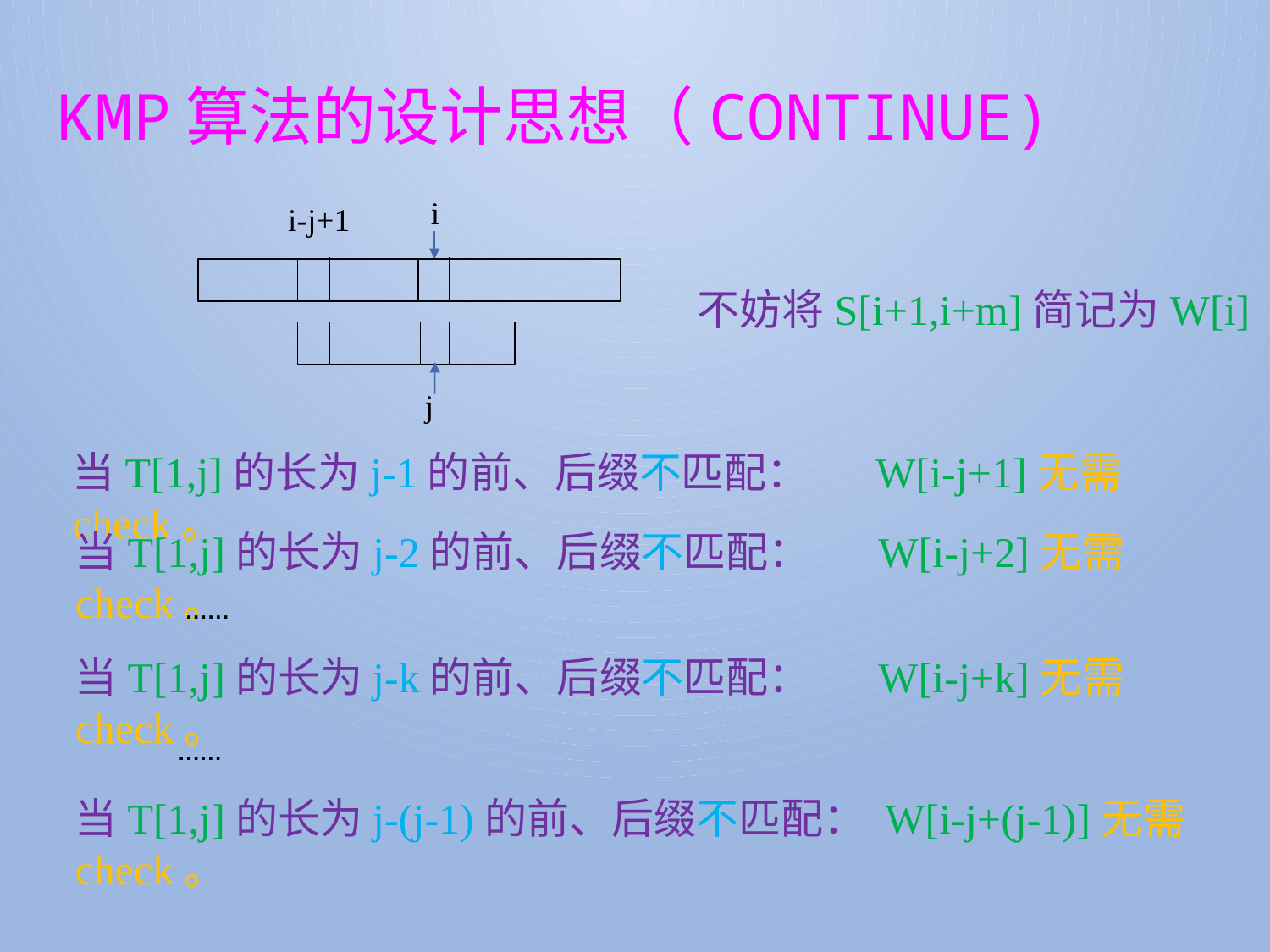

# KMP算法的设计思想（continue)
i
i-j+1

不妨将S[i+1,i+m]简记为W[i]

j
当T[1,j]的长为j-1的前、后缀不匹配：      W[i-j+1]无需check。
当T[1,j]的长为j-2的前、后缀不匹配：      W[i-j+2]无需check。
……
当T[1,j]的长为j-k的前、后缀不匹配：      W[i-j+k]无需check。
……
当T[1,j]的长为j-(j-1)的前、后缀不匹配： W[i-j+(j-1)]无需check。